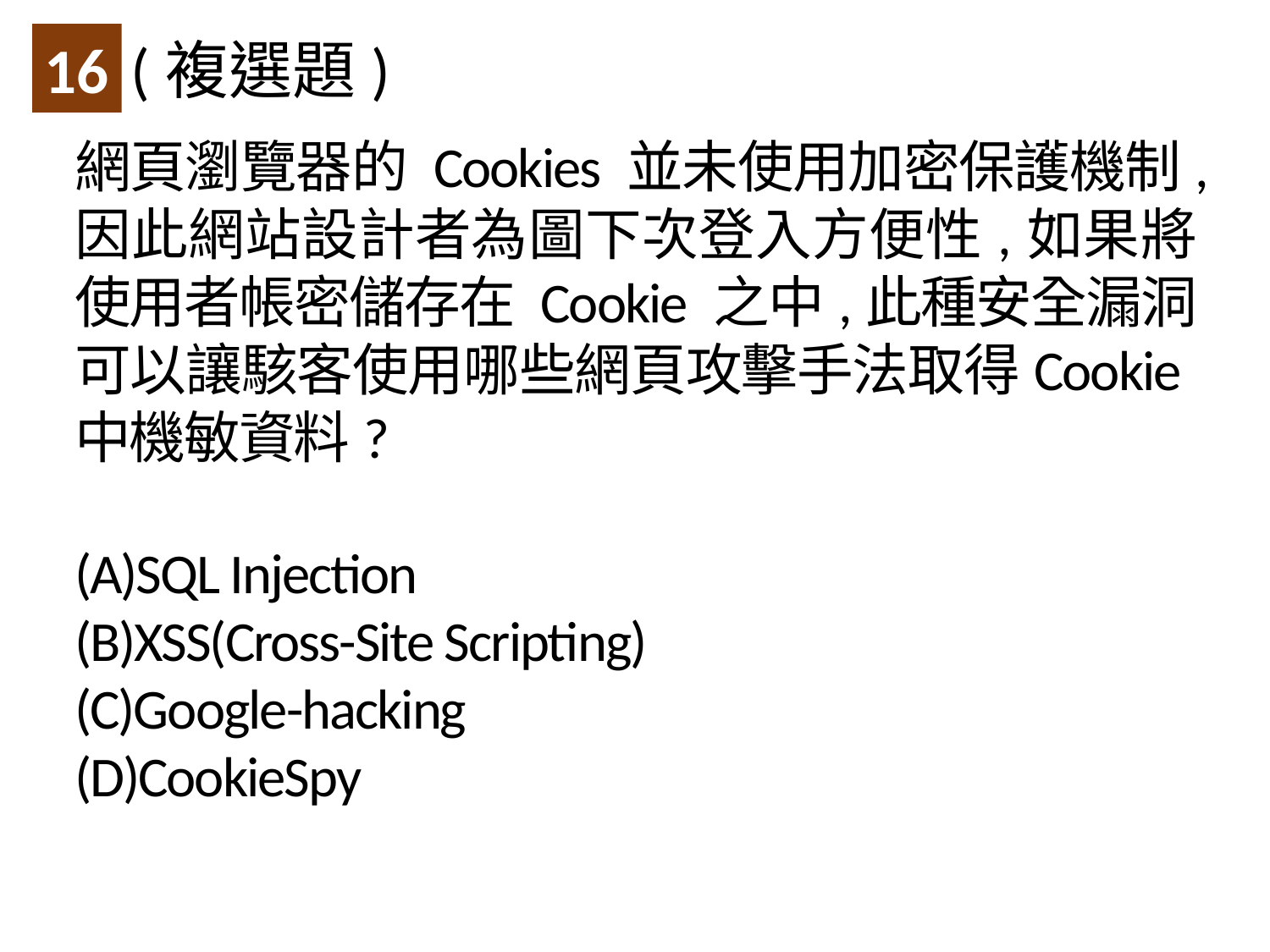

(複選題)
16
網頁瀏覽器的 Cookies 並未使用加密保護機制,因此網站設計者為圖下次登入方便性,如果將使用者帳密儲存在 Cookie 之中,此種安全漏洞可以讓駭客使用哪些網頁攻擊手法取得Cookie中機敏資料?

(A)SQL Injection
(B)XSS(Cross-Site Scripting)
(C)Google-hacking
(D)CookieSpy